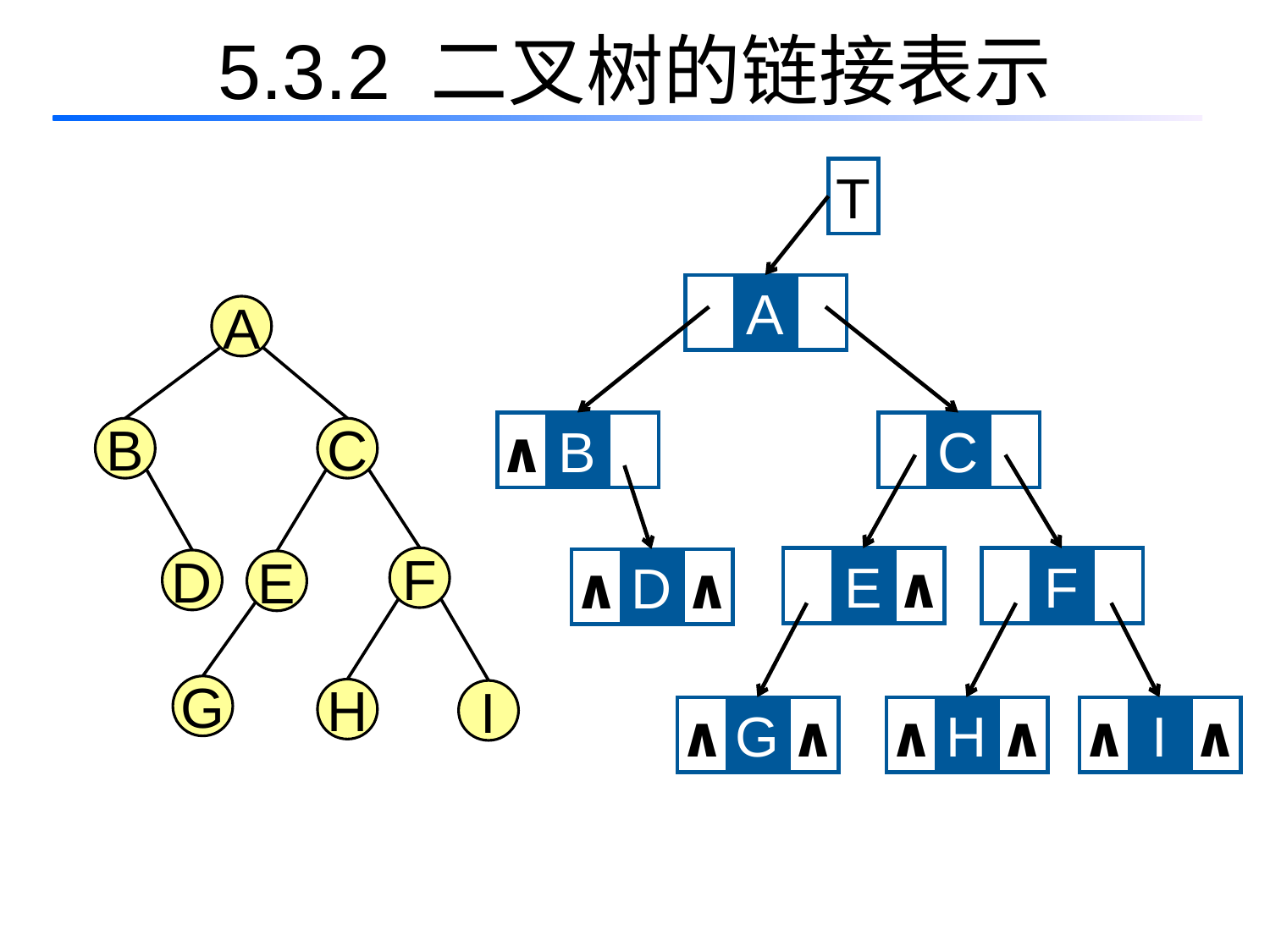

# 5.3.2 二叉树的链接表示

T

A

A
∧
B

C

B
C
F

E
∧

F

∧
D
∧
D
E
G
H
I
∧
G
∧
∧
H
∧
∧
I
∧